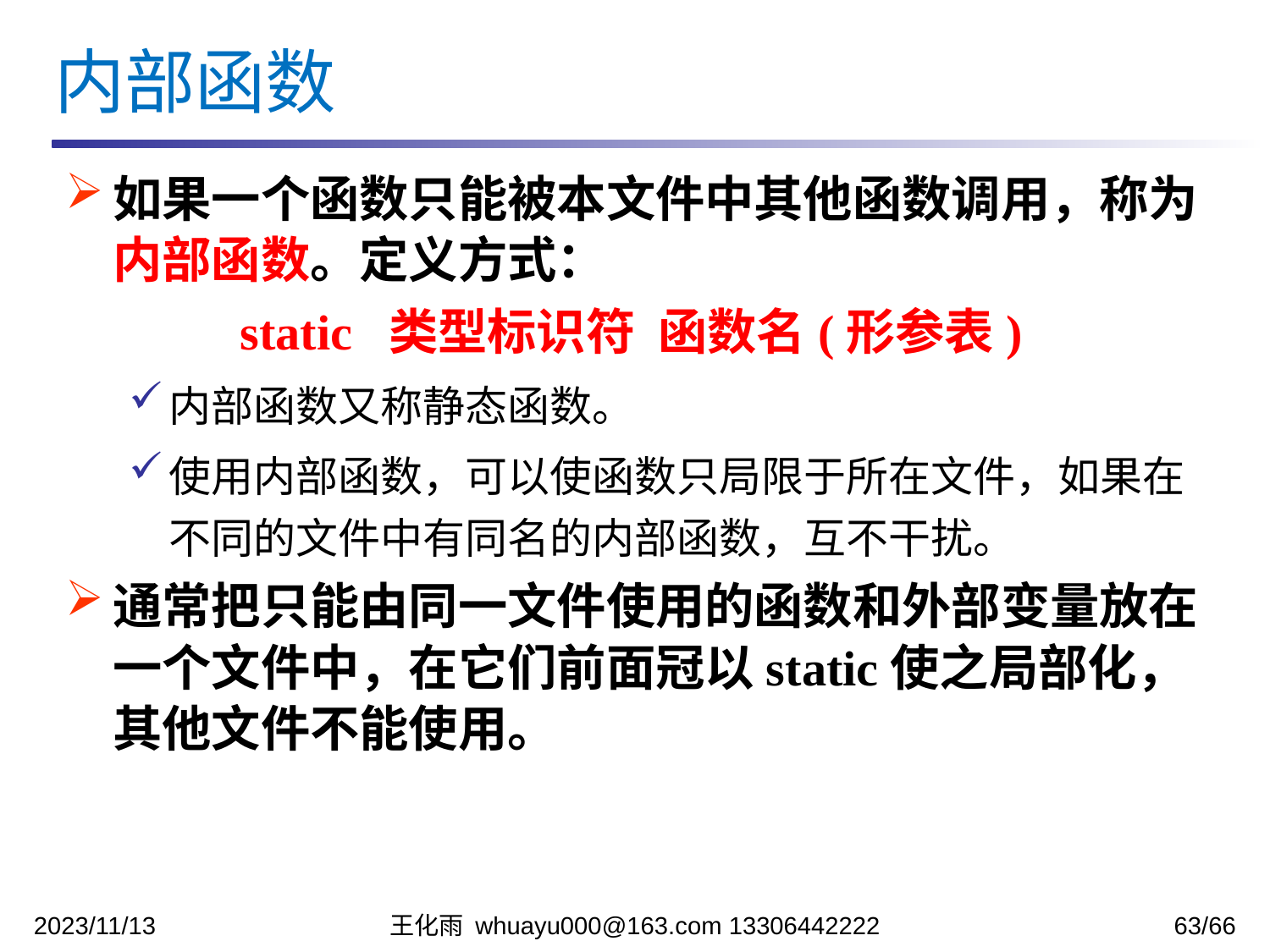

内部函数
如果一个函数只能被本文件中其他函数调用，称为内部函数。定义方式：
		static  类型标识符  函数名(形参表)
内部函数又称静态函数。
使用内部函数，可以使函数只局限于所在文件，如果在不同的文件中有同名的内部函数，互不干扰。
通常把只能由同一文件使用的函数和外部变量放在一个文件中，在它们前面冠以static使之局部化，其他文件不能使用。
2023/11/13
王化雨 whuayu000@163.com 13306442222
63/66